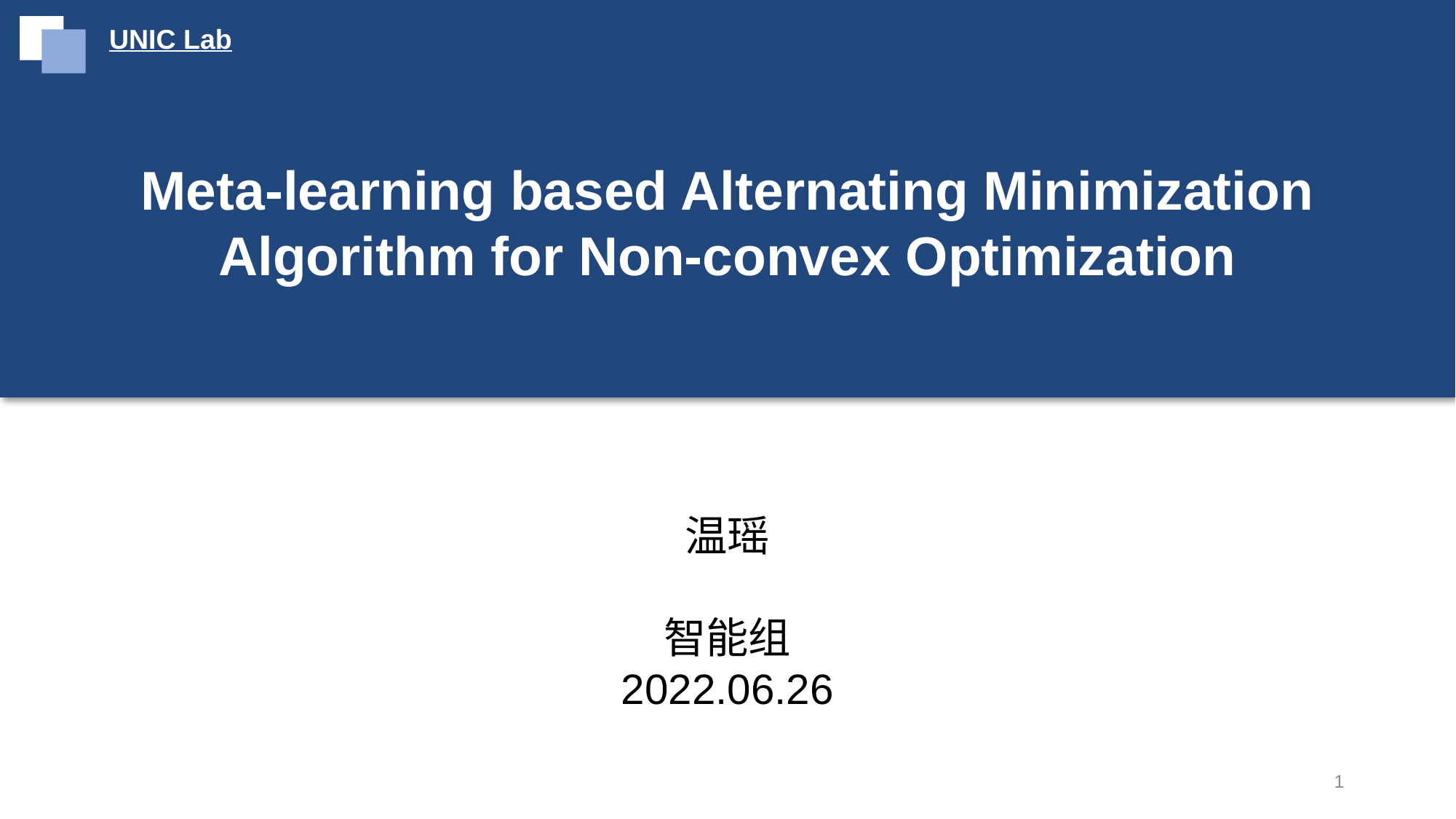

UNIC Lab

Meta-learning based Alternating Minimization
Algorithm for Non-convex Optimization
温瑶

智能组
2022.06.26
1